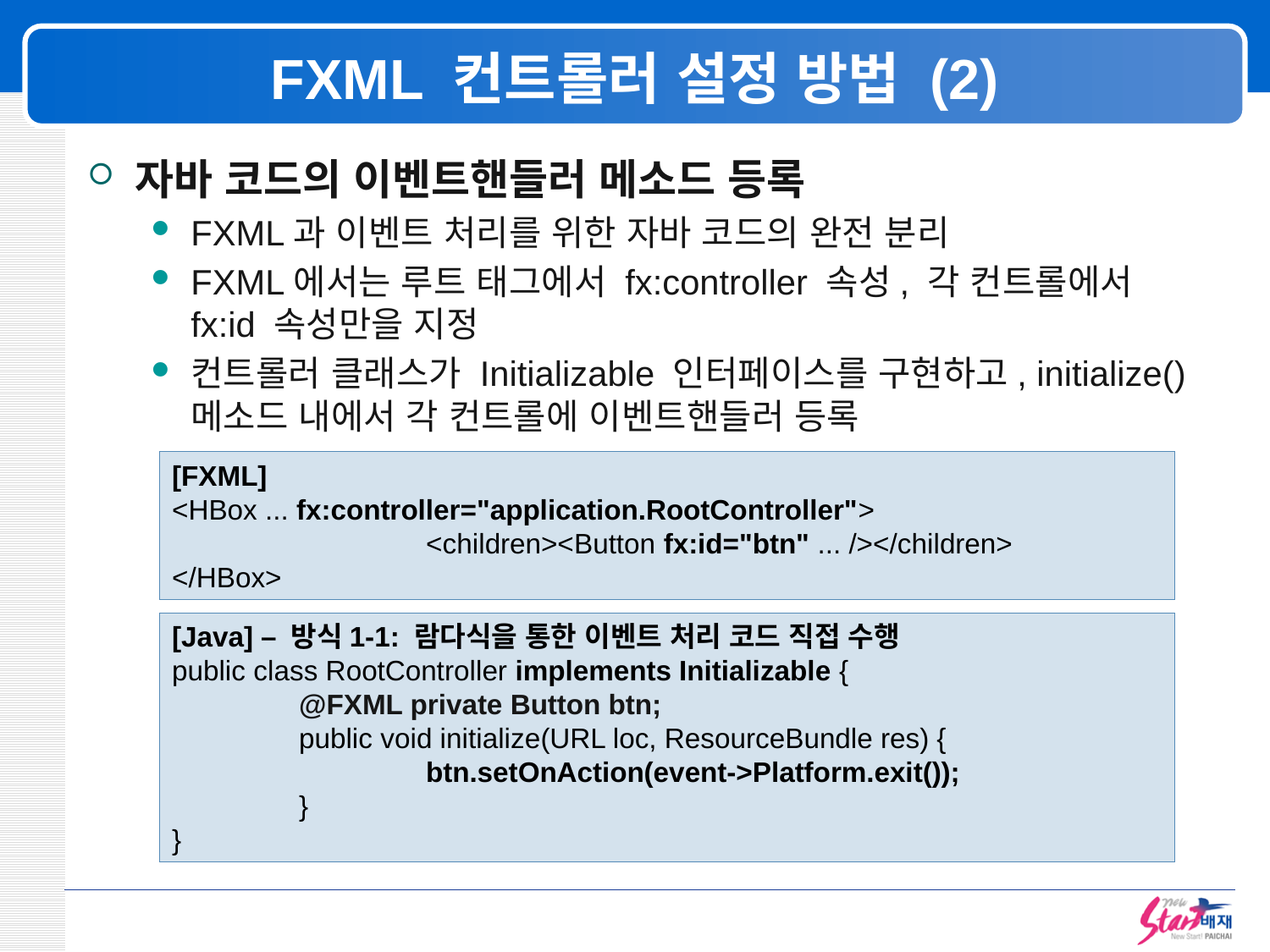

# FXML 컨트롤러 설정 방법 (2)
자바 코드의 이벤트핸들러 메소드 등록
FXML과 이벤트 처리를 위한 자바 코드의 완전 분리
FXML에서는 루트 태그에서 fx:controller 속성, 각 컨트롤에서 fx:id 속성만을 지정
컨트롤러 클래스가 Initializable 인터페이스를 구현하고, initialize() 메소드 내에서 각 컨트롤에 이벤트핸들러 등록
[FXML]
<HBox ... fx:controller="application.RootController">
		<children><Button fx:id="btn" ... /></children>
</HBox>
[Java] – 방식1-1: 람다식을 통한 이벤트 처리 코드 직접 수행
public class RootController implements Initializable {
	@FXML private Button btn;
	public void initialize(URL loc, ResourceBundle res) {
		btn.setOnAction(event->Platform.exit());
	}
}